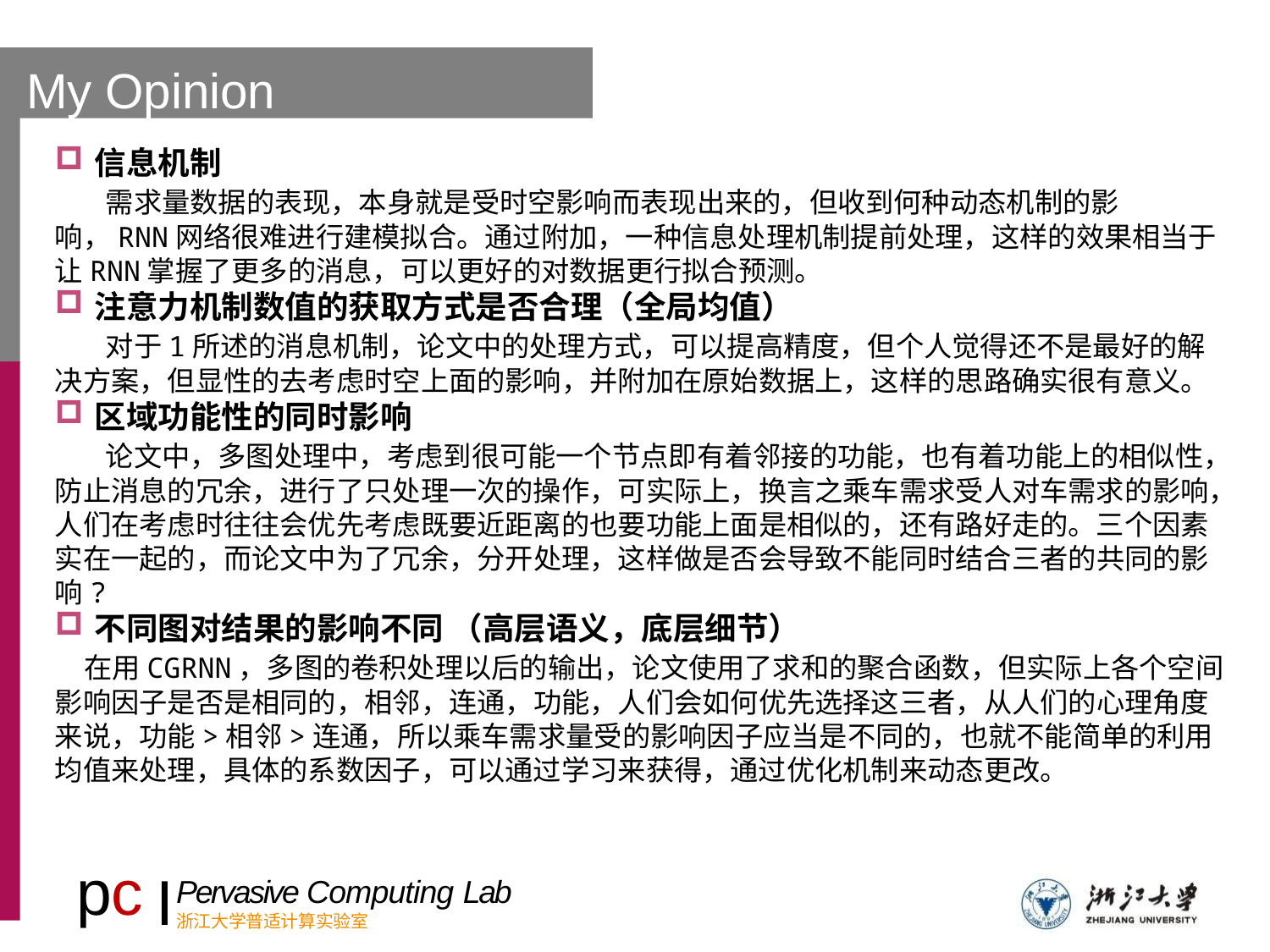

My Opinion

信息机制
      需求量数据的表现，本身就是受时空影响而表现出来的，但收到何种动态机制的影响，RNN网络很难进行建模拟合。通过附加，一种信息处理机制提前处理，这样的效果相当于让RNN掌握了更多的消息，可以更好的对数据更行拟合预测。
注意力机制数值的获取方式是否合理（全局均值）
      对于1所述的消息机制，论文中的处理方式，可以提高精度，但个人觉得还不是最好的解决方案，但显性的去考虑时空上面的影响，并附加在原始数据上，这样的思路确实很有意义。
区域功能性的同时影响
      论文中，多图处理中，考虑到很可能一个节点即有着邻接的功能，也有着功能上的相似性，防止消息的冗余，进行了只处理一次的操作，可实际上，换言之乘车需求受人对车需求的影响，人们在考虑时往往会优先考虑既要近距离的也要功能上面是相似的，还有路好走的。三个因素实在一起的，而论文中为了冗余，分开处理，这样做是否会导致不能同时结合三者的共同的影响?
不同图对结果的影响不同 （高层语义，底层细节）
   在用CGRNN，多图的卷积处理以后的输出，论文使用了求和的聚合函数，但实际上各个空间影响因子是否是相同的，相邻，连通，功能，人们会如何优先选择这三者，从人们的心理角度来说，功能>相邻>连通，所以乘车需求量受的影响因子应当是不同的，也就不能简单的利用均值来处理，具体的系数因子，可以通过学习来获得，通过优化机制来动态更改。
pc
I
Pervasive Computing Lab
浙江大学普适计算实验室